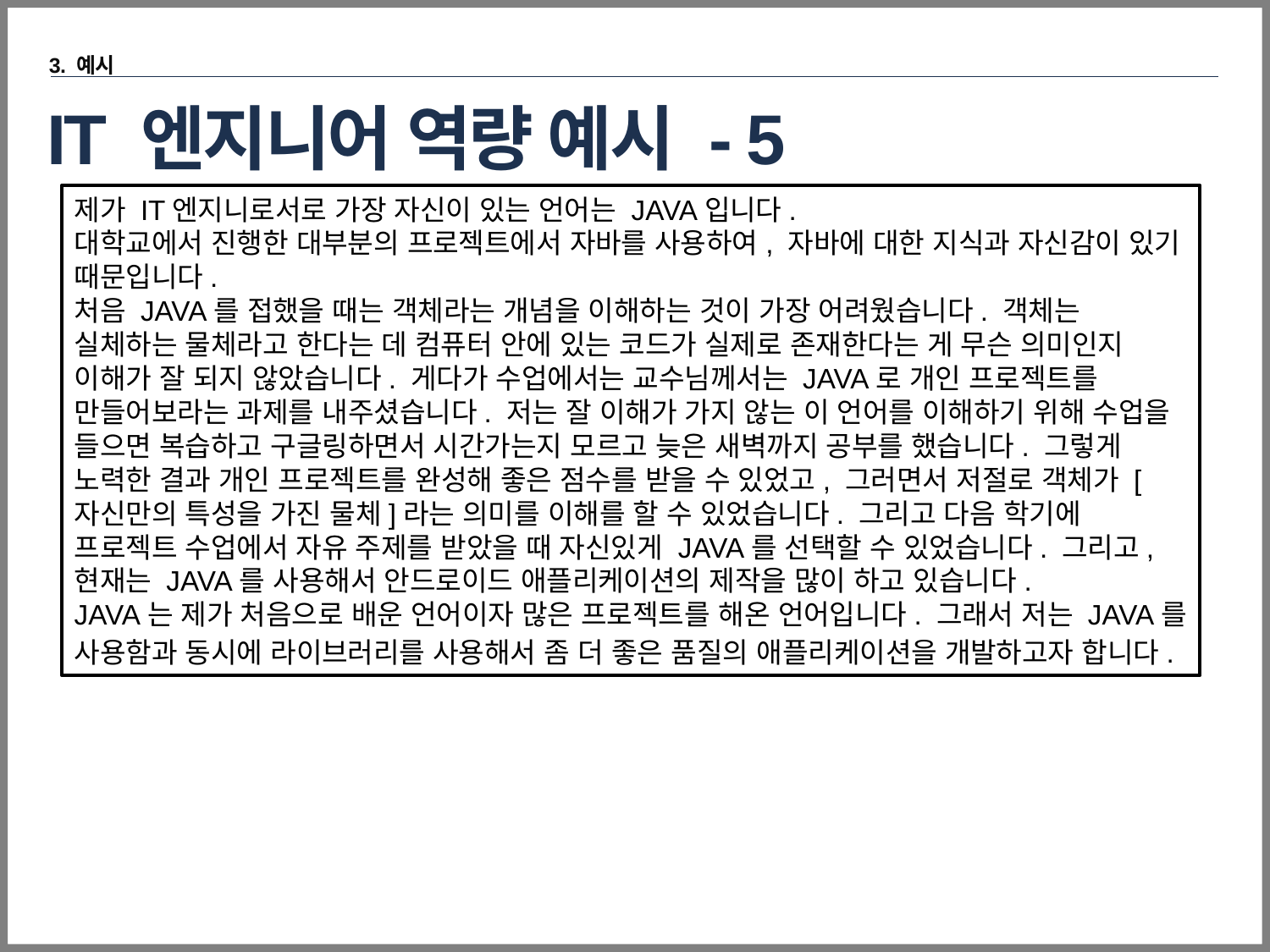

3. 예시
# IT 엔지니어 역량 예시 - 5
제가 IT엔지니로서로 가장 자신이 있는 언어는 JAVA입니다.
대학교에서 진행한 대부분의 프로젝트에서 자바를 사용하여, 자바에 대한 지식과 자신감이 있기 때문입니다.
처음 JAVA를 접했을 때는 객체라는 개념을 이해하는 것이 가장 어려웠습니다. 객체는 실체하는 물체라고 한다는 데 컴퓨터 안에 있는 코드가 실제로 존재한다는 게 무슨 의미인지 이해가 잘 되지 않았습니다. 게다가 수업에서는 교수님께서는 JAVA로 개인 프로젝트를 만들어보라는 과제를 내주셨습니다. 저는 잘 이해가 가지 않는 이 언어를 이해하기 위해 수업을 들으면 복습하고 구글링하면서 시간가는지 모르고 늦은 새벽까지 공부를 했습니다. 그렇게 노력한 결과 개인 프로젝트를 완성해 좋은 점수를 받을 수 있었고, 그러면서 저절로 객체가 [자신만의 특성을 가진 물체]라는 의미를 이해를 할 수 있었습니다. 그리고 다음 학기에  프로젝트 수업에서 자유 주제를 받았을 때 자신있게 JAVA를 선택할 수 있었습니다. 그리고, 현재는 JAVA를 사용해서 안드로이드 애플리케이션의 제작을 많이 하고 있습니다.
JAVA는 제가 처음으로 배운 언어이자 많은 프로젝트를 해온 언어입니다. 그래서 저는 JAVA를 사용함과 동시에 라이브러리를 사용해서 좀 더 좋은 품질의 애플리케이션을 개발하고자 합니다.